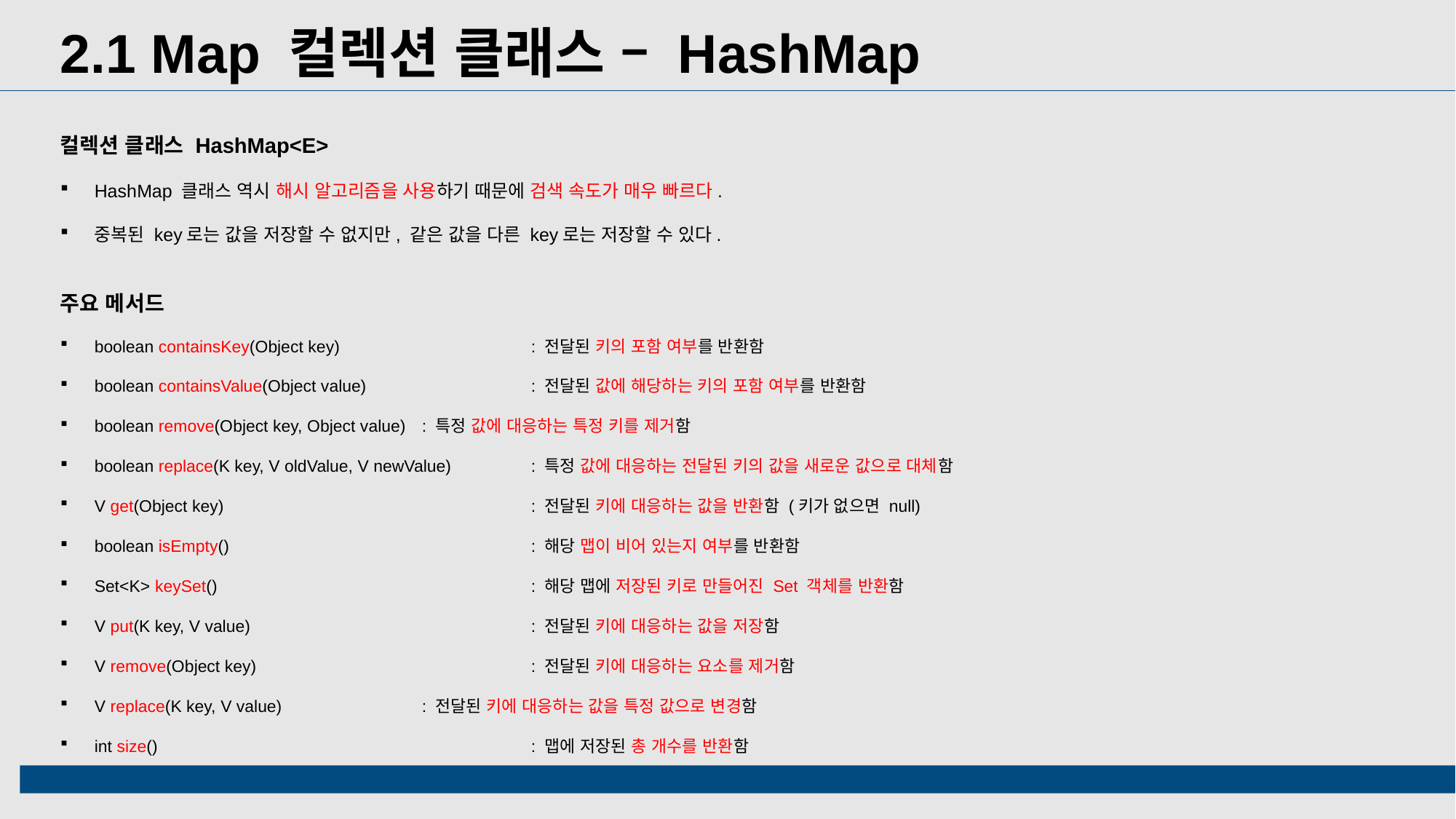

2.1 Map 컬렉션 클래스 – HashMap
컬렉션 클래스 HashMap<E>
HashMap 클래스 역시 해시 알고리즘을 사용하기 때문에 검색 속도가 매우 빠르다.
중복된 key로는 값을 저장할 수 없지만, 같은 값을 다른 key로는 저장할 수 있다.

주요 메서드
boolean containsKey(Object key)		: 전달된 키의 포함 여부를 반환함
boolean containsValue(Object value)		: 전달된 값에 해당하는 키의 포함 여부를 반환함
boolean remove(Object key, Object value)	: 특정 값에 대응하는 특정 키를 제거함
boolean replace(K key, V oldValue, V newValue)	: 특정 값에 대응하는 전달된 키의 값을 새로운 값으로 대체함
V get(Object key)			: 전달된 키에 대응하는 값을 반환함 (키가 없으면 null)
boolean isEmpty()			: 해당 맵이 비어 있는지 여부를 반환함
Set<K> keySet()			: 해당 맵에 저장된 키로 만들어진 Set 객체를 반환함
V put(K key, V value)			: 전달된 키에 대응하는 값을 저장함
V remove(Object key)			: 전달된 키에 대응하는 요소를 제거함
V replace(K key, V value)		: 전달된 키에 대응하는 값을 특정 값으로 변경함
int size()				: 맵에 저장된 총 개수를 반환함